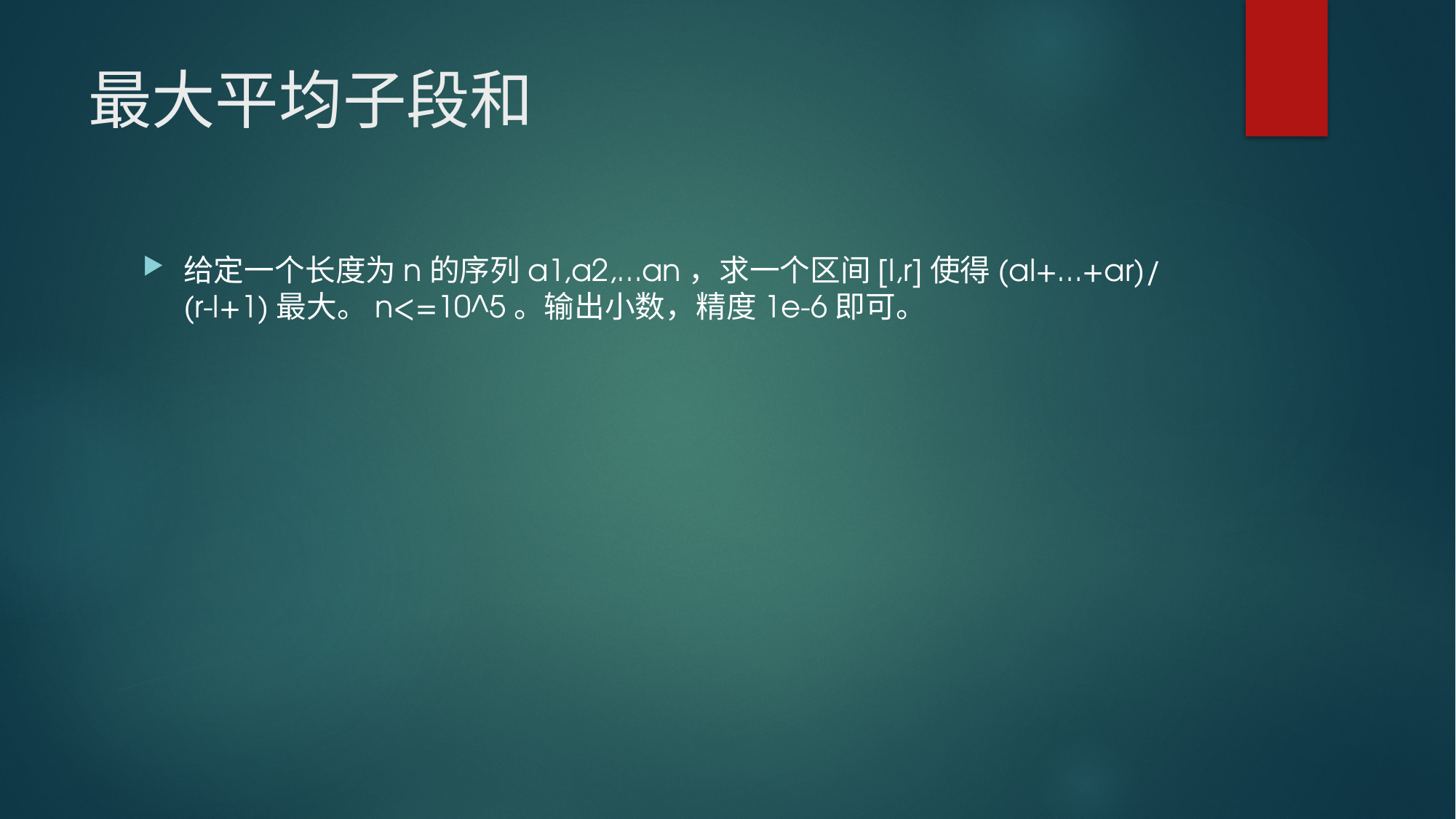

# 最大平均子段和
给定一个长度为n的序列a1,a2,…an，求一个区间[l,r]使得(al+…+ar)/(r-l+1)最大。n<=10^5。输出小数，精度1e-6即可。